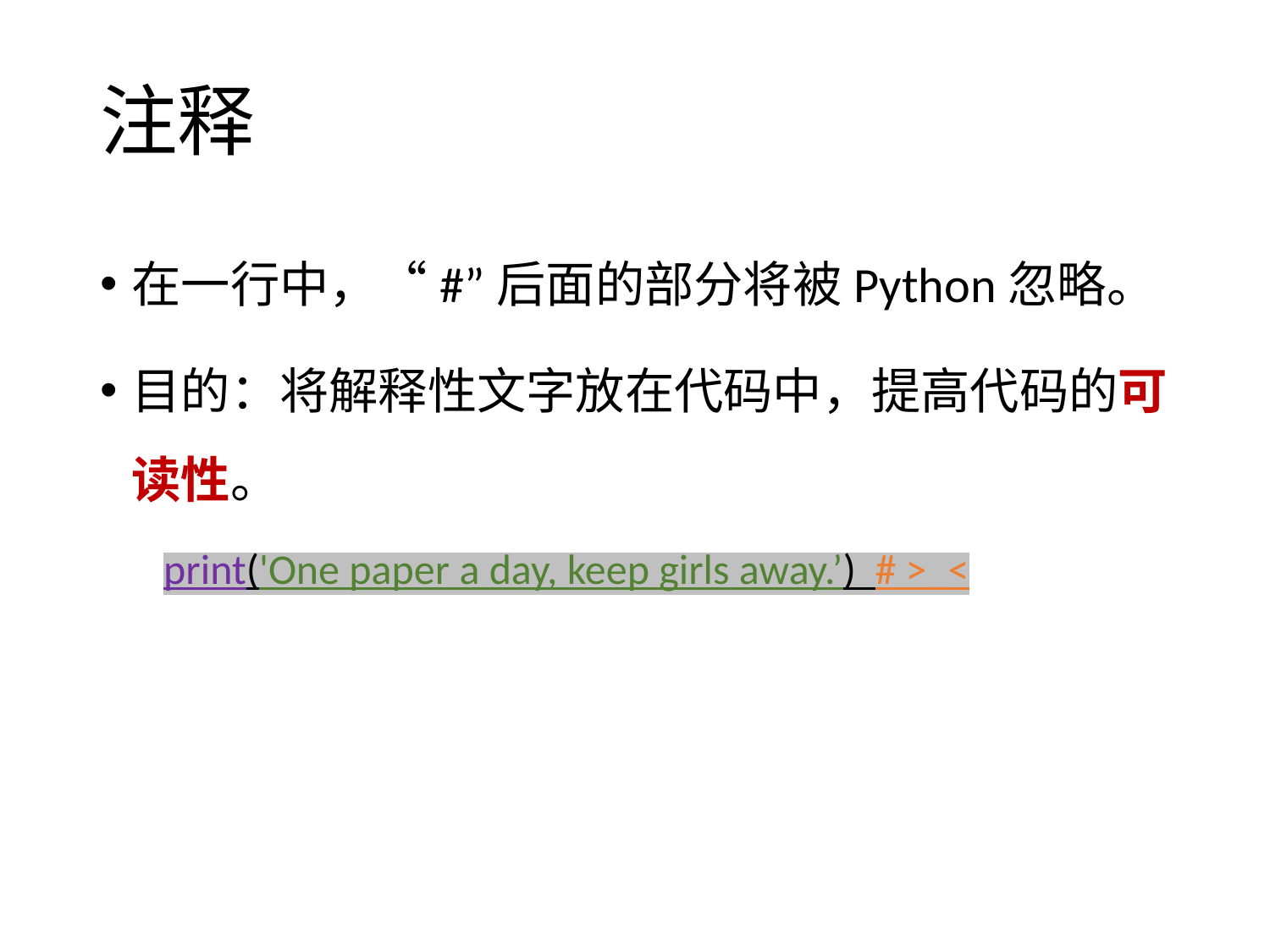

# 注释
在一行中，“#”后面的部分将被Python忽略。
目的：将解释性文字放在代码中，提高代码的可读性。
print('One paper a day, keep girls away.’)  # >_<